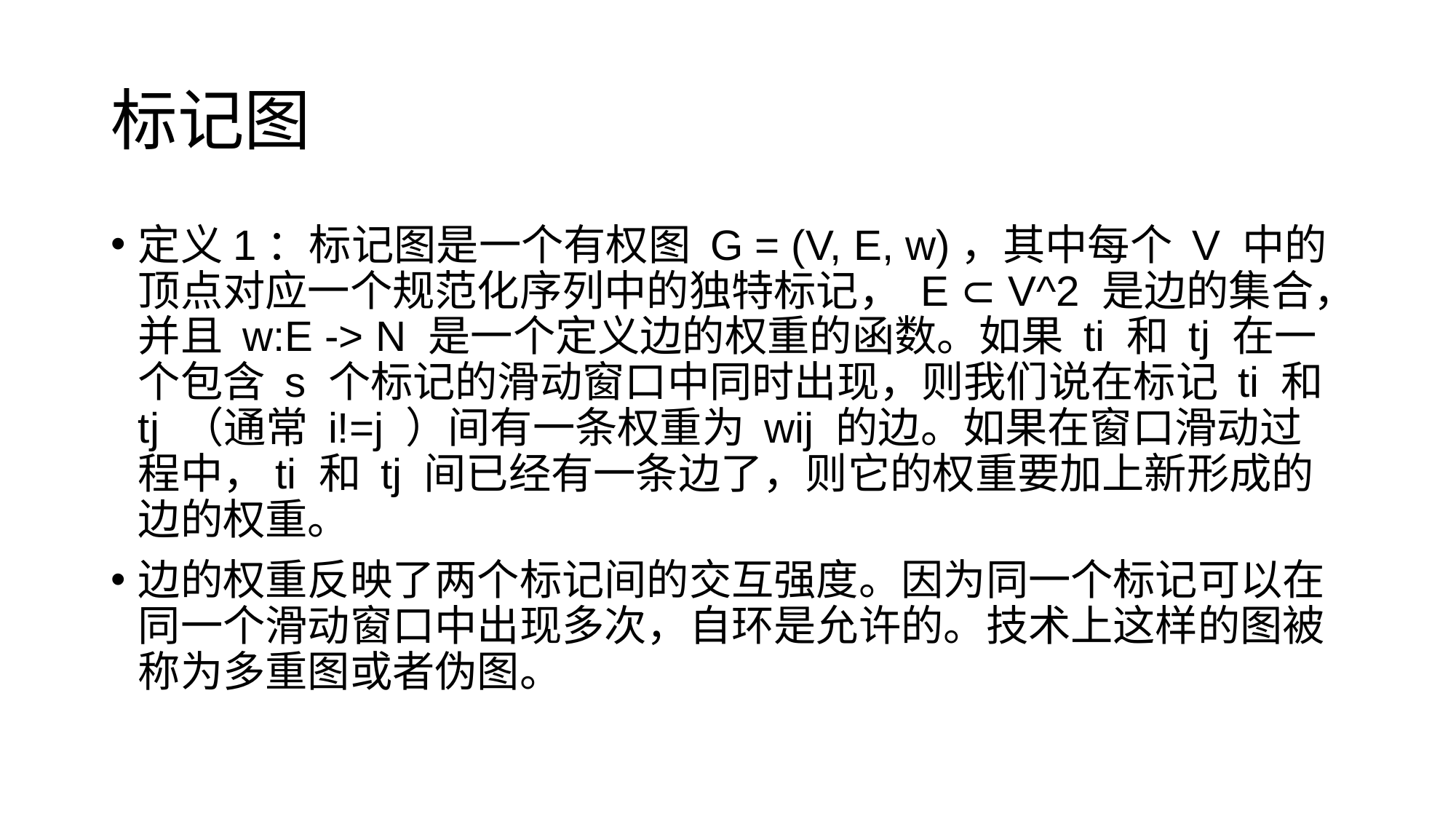

# 标记图
定义1：标记图是一个有权图 G = (V, E, w)，其中每个 V 中的顶点对应一个规范化序列中的独特标记， E ⊂ V^2 是边的集合，并且 w:E -> N 是一个定义边的权重的函数。如果 ti 和 tj 在一个包含 s 个标记的滑动窗口中同时出现，则我们说在标记 ti 和 tj （通常 i!=j ）间有一条权重为 wij 的边。如果在窗口滑动过程中，ti 和 tj 间已经有一条边了，则它的权重要加上新形成的边的权重。
边的权重反映了两个标记间的交互强度。因为同一个标记可以在同一个滑动窗口中出现多次，自环是允许的。技术上这样的图被称为多重图或者伪图。